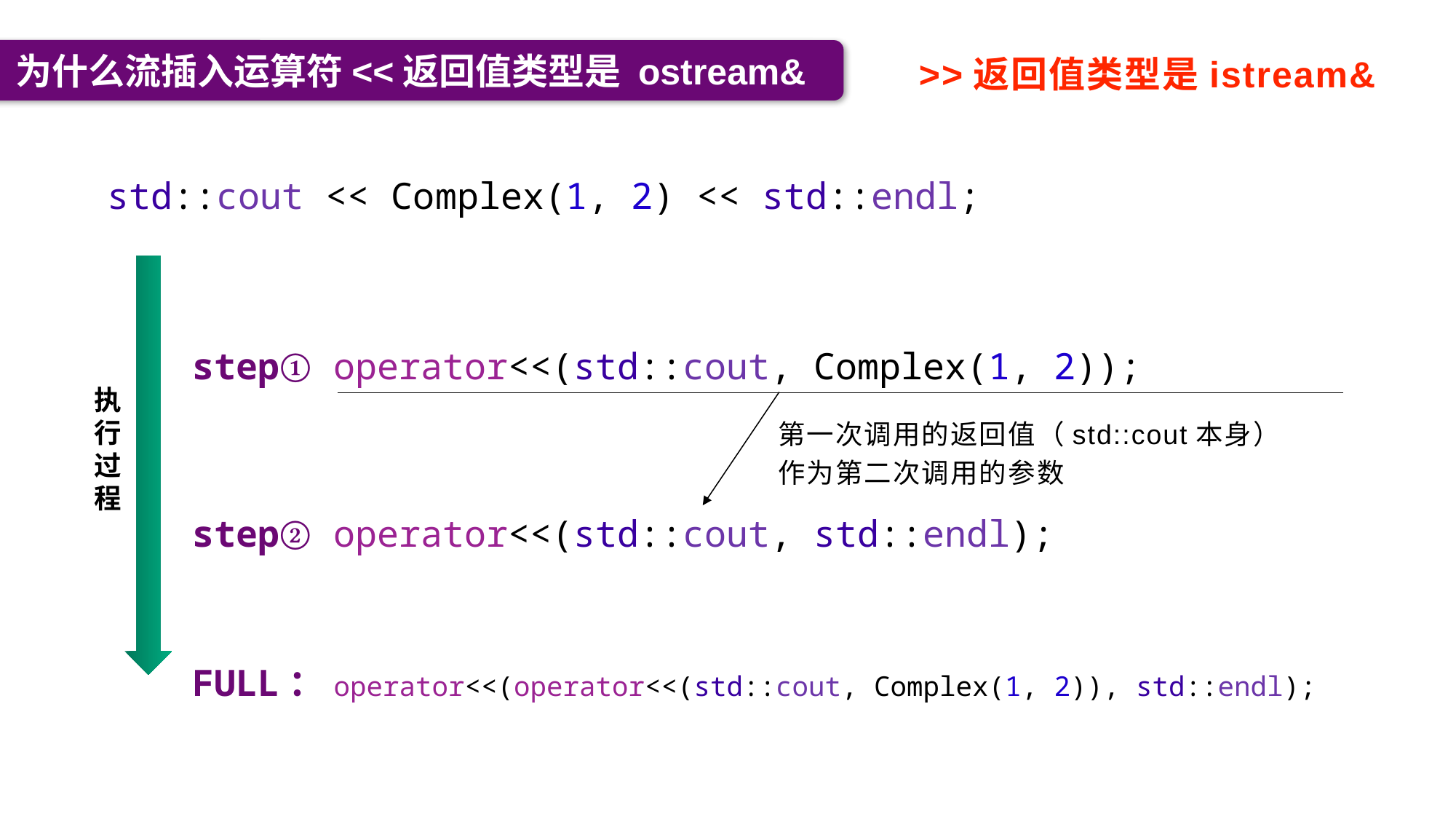

为什么流插入运算符<<返回值类型是 ostream&
>>返回值类型是istream&
std::cout << Complex(1, 2) << std::endl;

step① operator<<(std::cout, Complex(1, 2));
执行过程
第一次调用的返回值（std::cout本身）
作为第二次调用的参数
step② operator<<(std::cout, std::endl);
FULL：operator<<(operator<<(std::cout, Complex(1, 2)), std::endl);
15